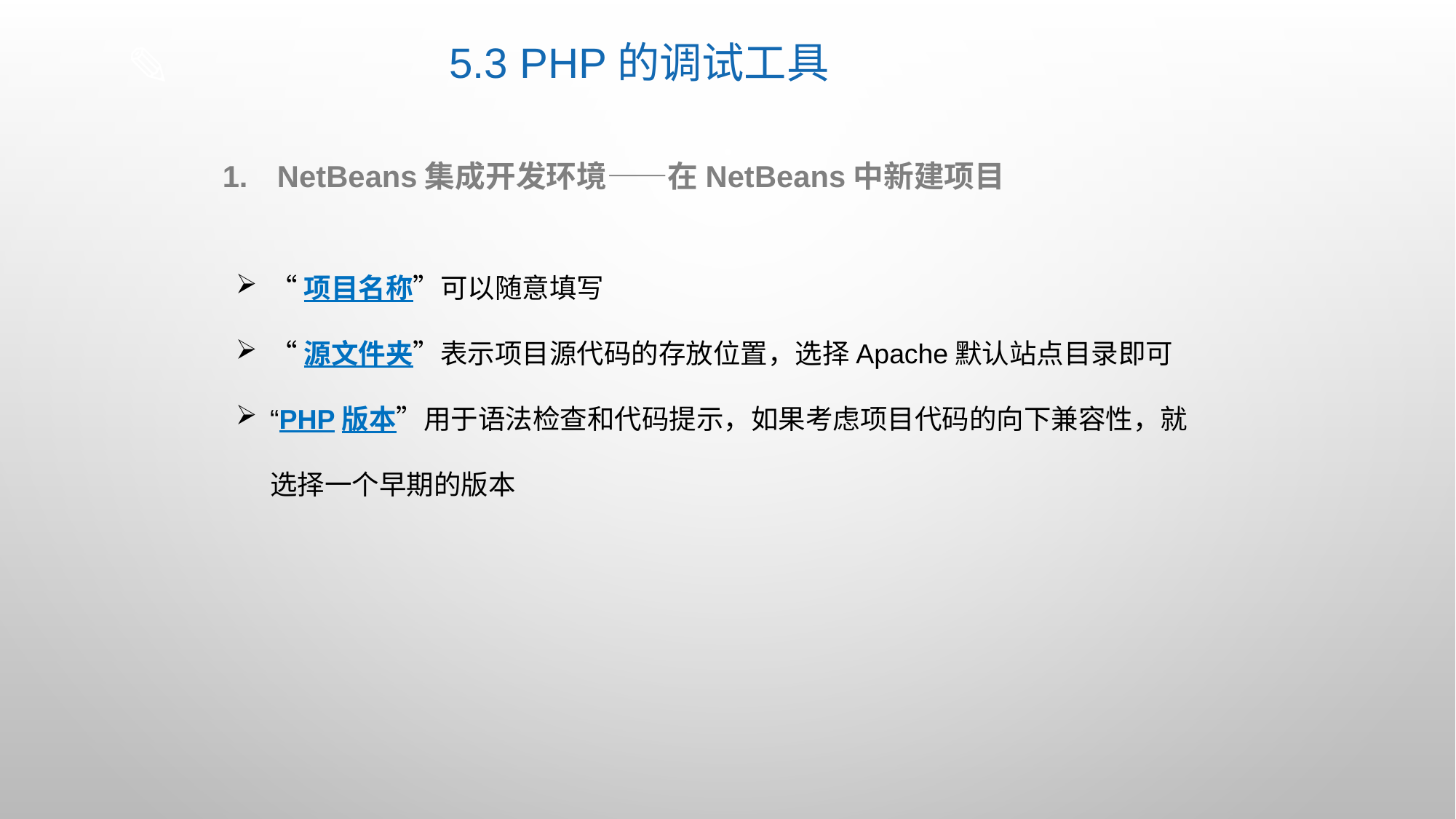

# 5.3 PHP的调试工具
NetBeans集成开发环境——在NetBeans中新建项目
“项目名称”可以随意填写
“源文件夹”表示项目源代码的存放位置，选择Apache默认站点目录即可
“PHP版本”用于语法检查和代码提示，如果考虑项目代码的向下兼容性，就选择一个早期的版本